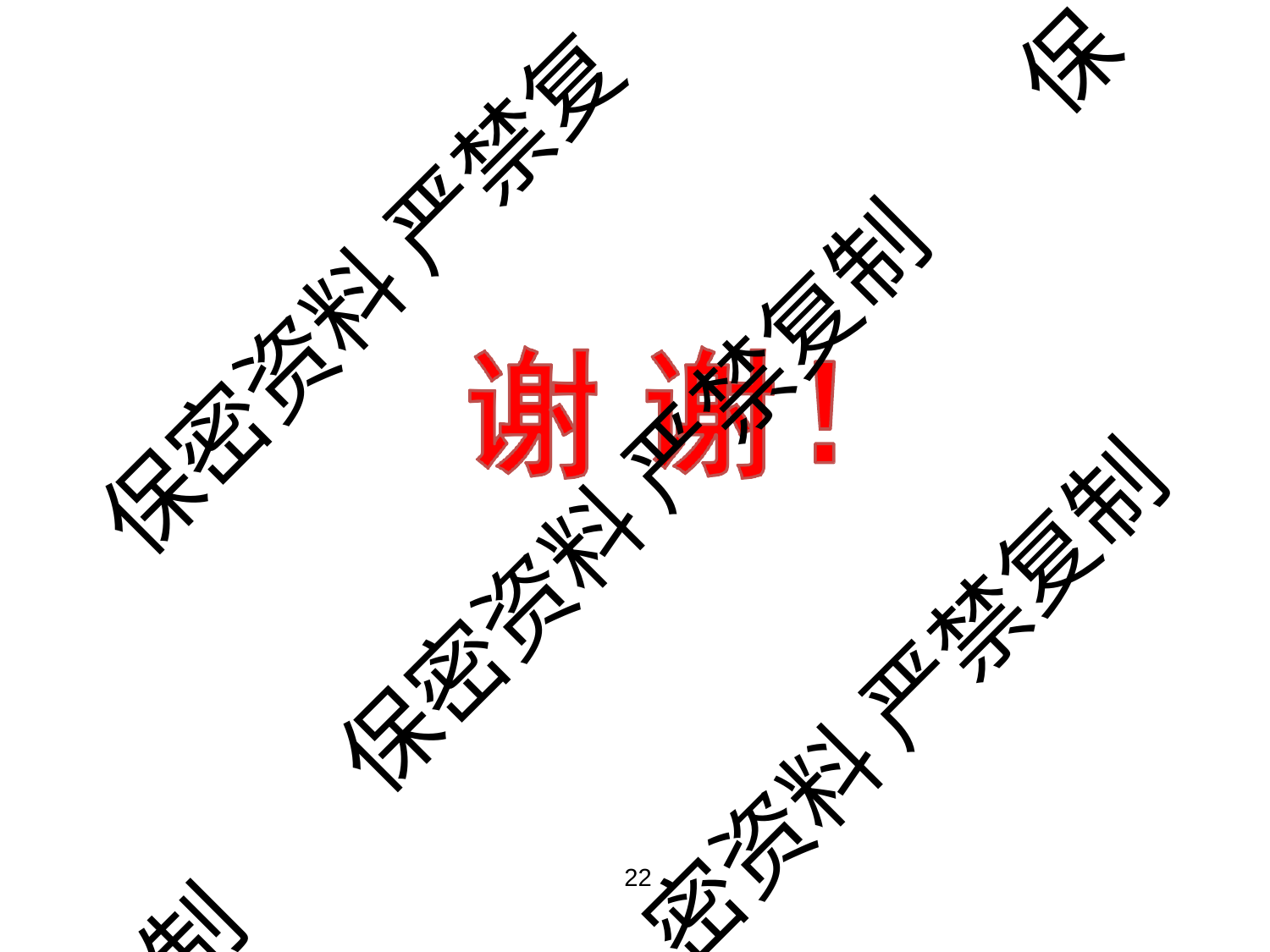

保
保密资料 严禁复

保密资料 严禁复制
密资料 严禁复制
22
制